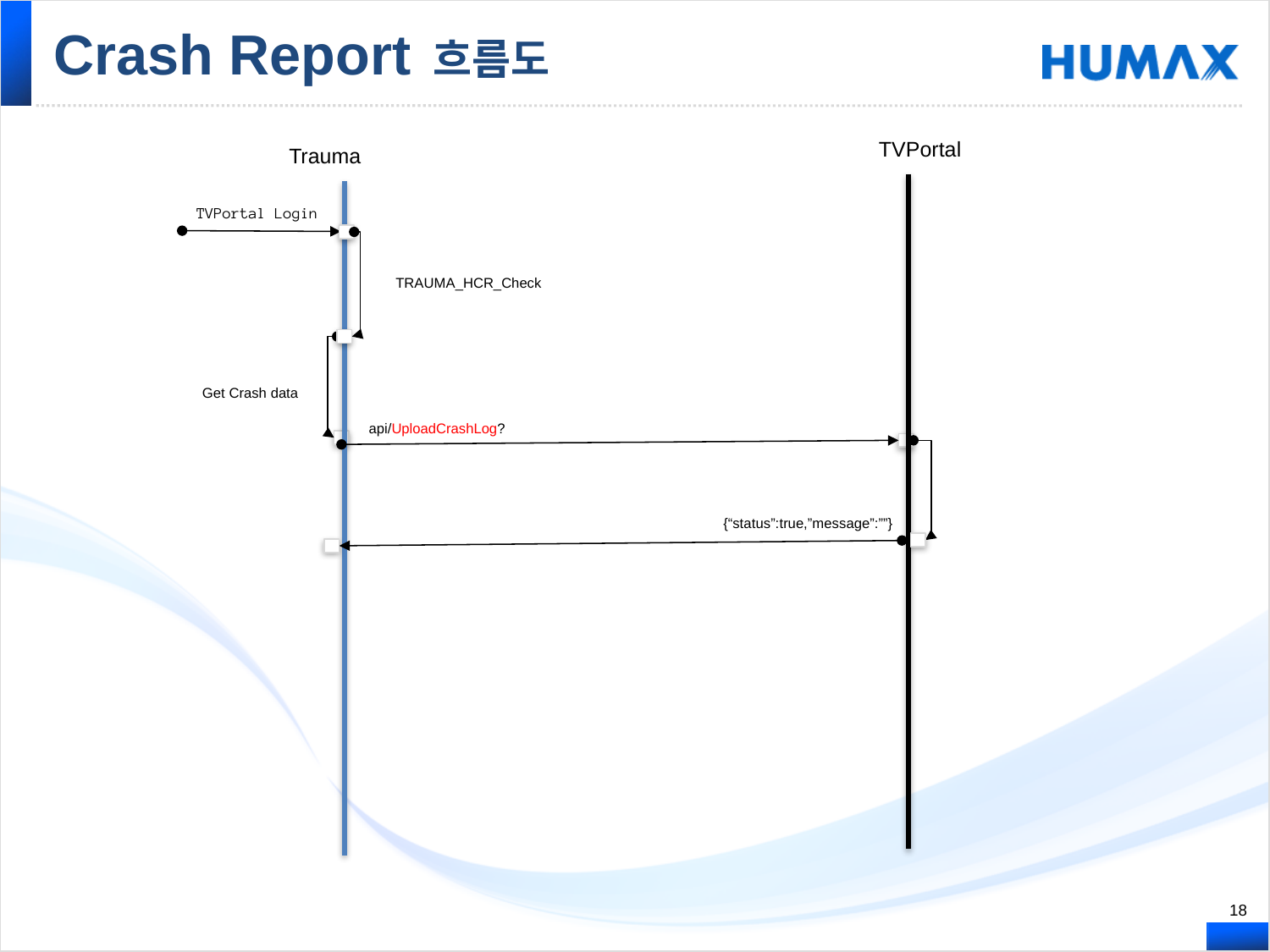

# Crash Report 흐름도
TVPortal
Trauma
TVPortal Login

TRAUMA_HCR_Check

Get Crash data
api/UploadCrashLog?

{“status”:true,”message”:””}

18